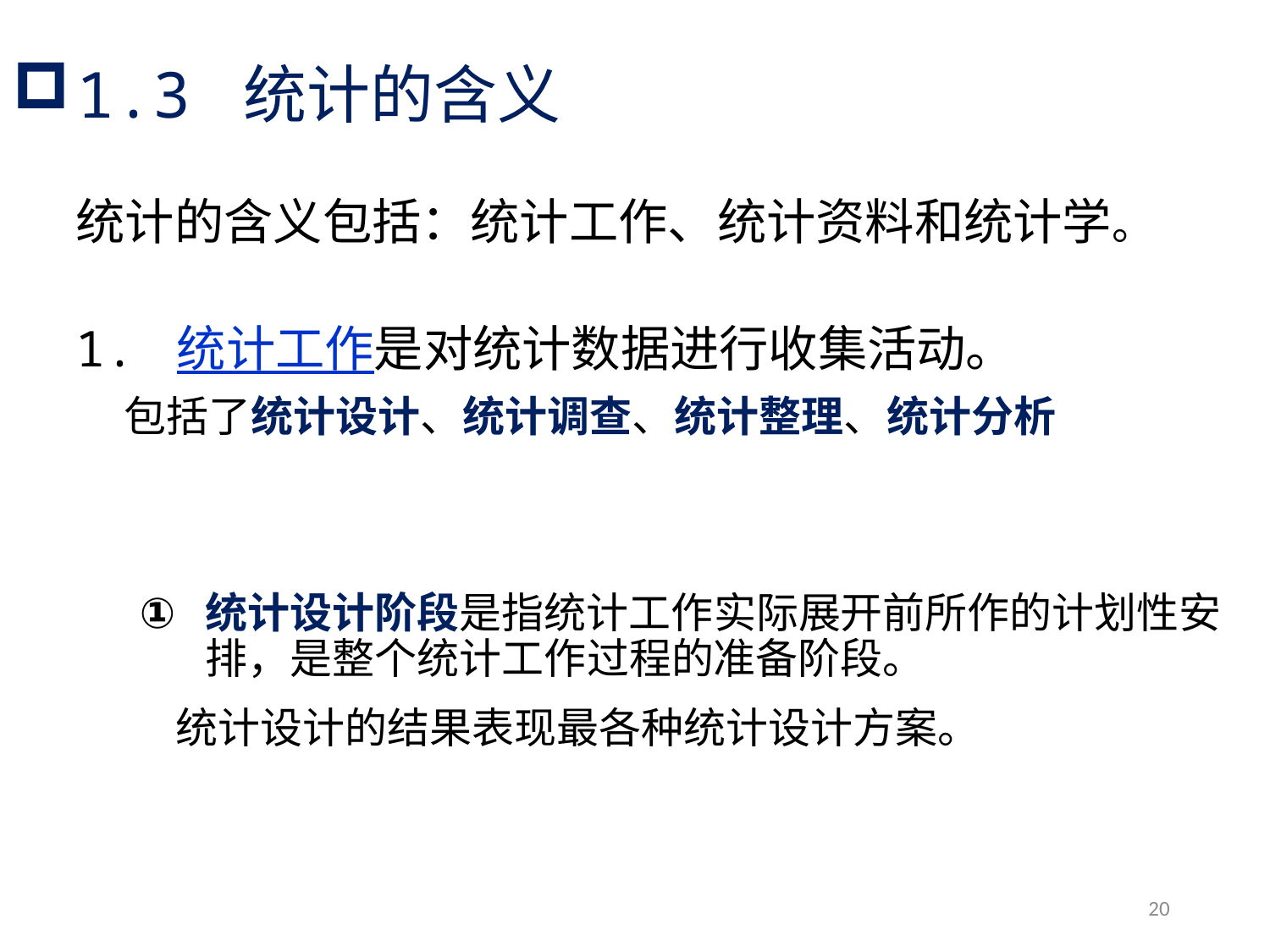

# 1.3 统计的含义
统计的含义包括：统计工作、统计资料和统计学。

1. 统计工作是对统计数据进行收集活动。
    包括了统计设计、统计调查、统计整理、统计分析

统计设计阶段是指统计工作实际展开前所作的计划性安排，是整个统计工作过程的准备阶段。
        统计设计的结果表现最各种统计设计方案。
20